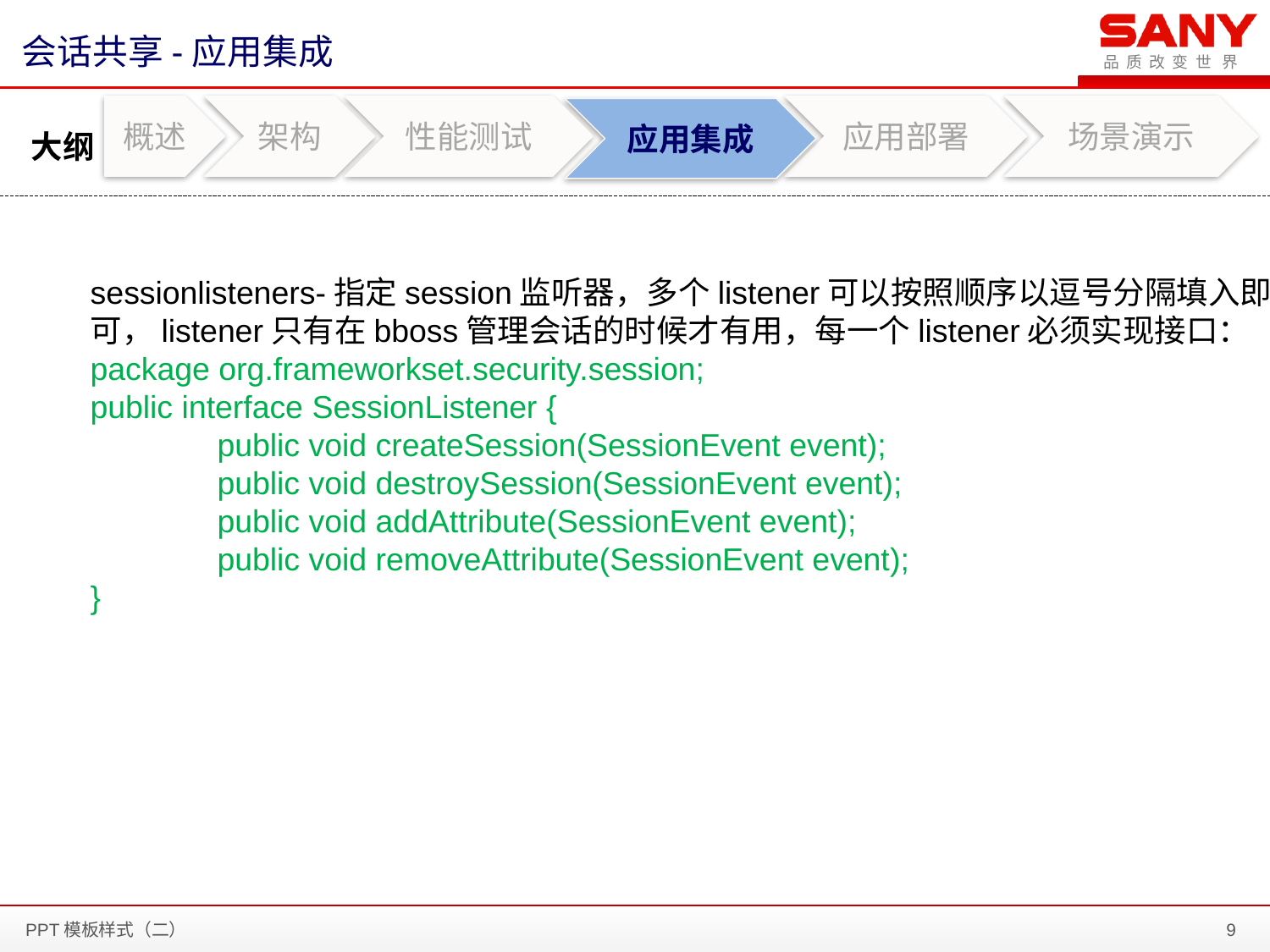

# 会话共享-应用集成
大纲
应用部署
场景演示
概述
架构
性能测试
应用集成
sessionlisteners-指定session监听器，多个listener可以按照顺序以逗号分隔填入即可，listener只有在bboss管理会话的时候才有用，每一个listener必须实现接口：
package org.frameworkset.security.session;
public interface SessionListener {
	public void createSession(SessionEvent event);
	public void destroySession(SessionEvent event);
	public void addAttribute(SessionEvent event);
	public void removeAttribute(SessionEvent event);
}
9
PPT模板样式（二）